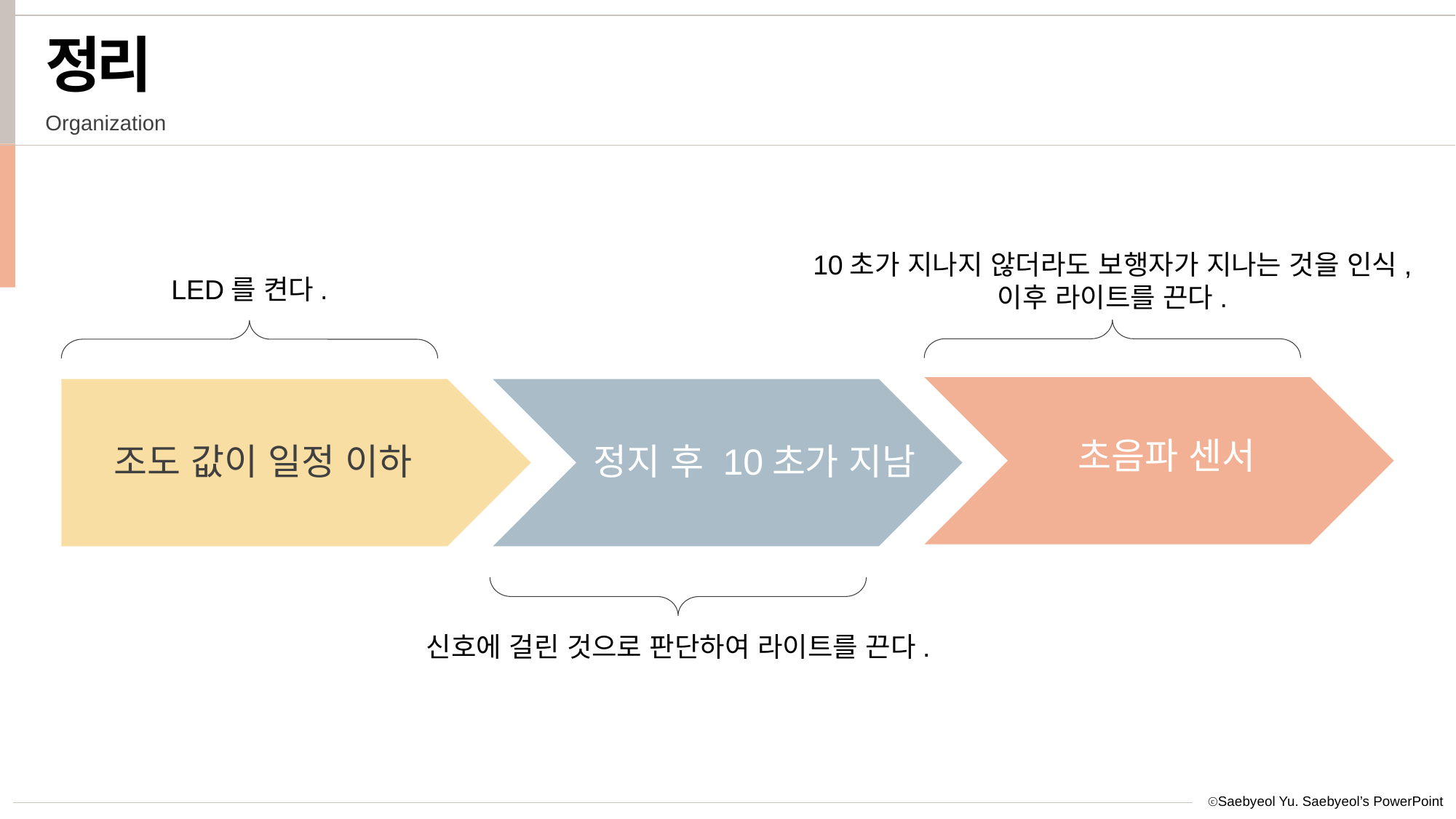

정리
Organization

10초가 지나지 않더라도 보행자가 지나는 것을 인식,
이후 라이트를 끈다.
LED를 켠다.

초음파 센서
조도 값이 일정 이하
정지 후 10초가 지남

신호에 걸린 것으로 판단하여 라이트를 끈다.